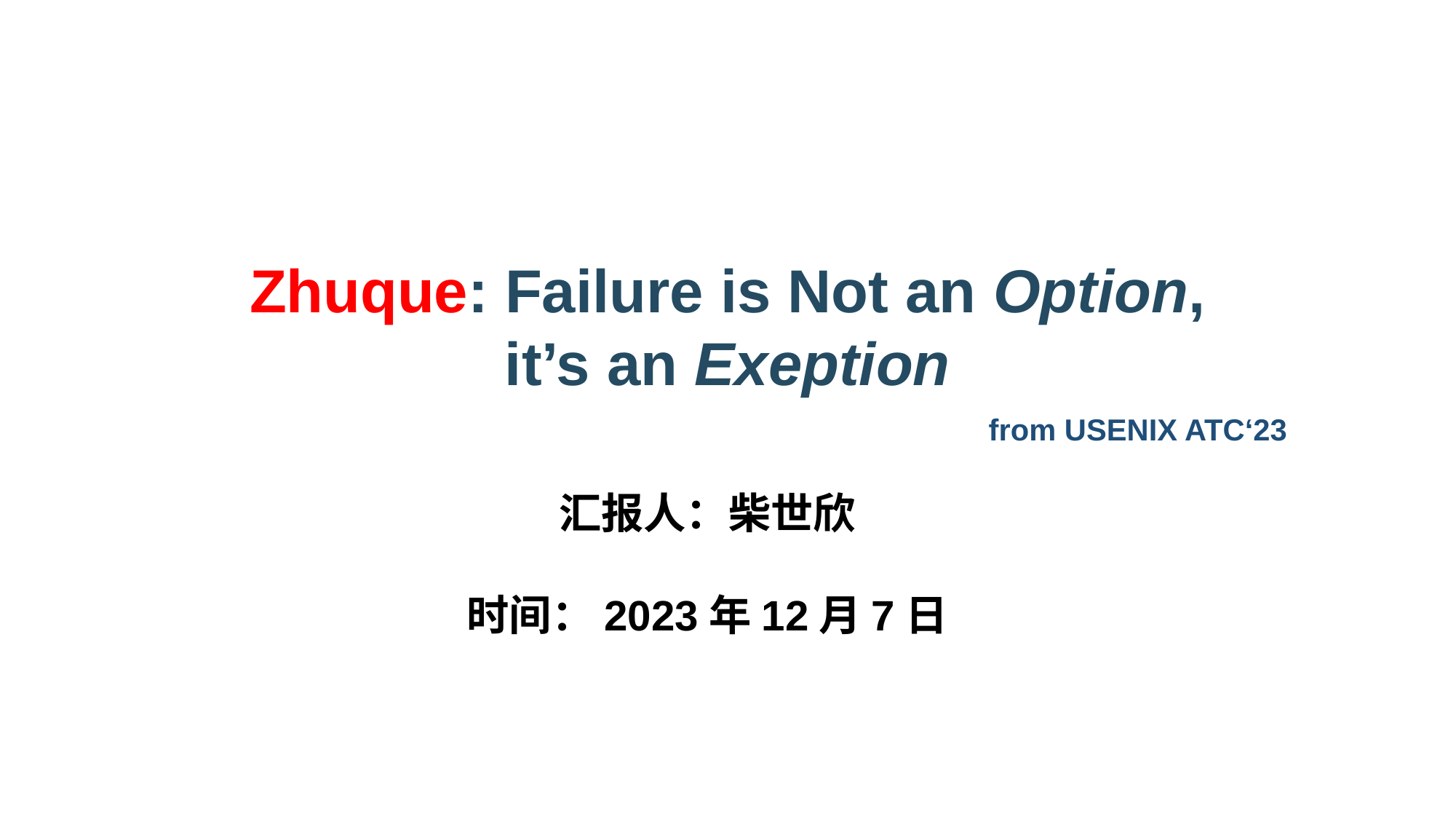

Zhuque: Failure is Not an Option,
it’s an Exeption
from USENIX ATC‘23
汇报人：柴世欣

时间：2023年12月7日